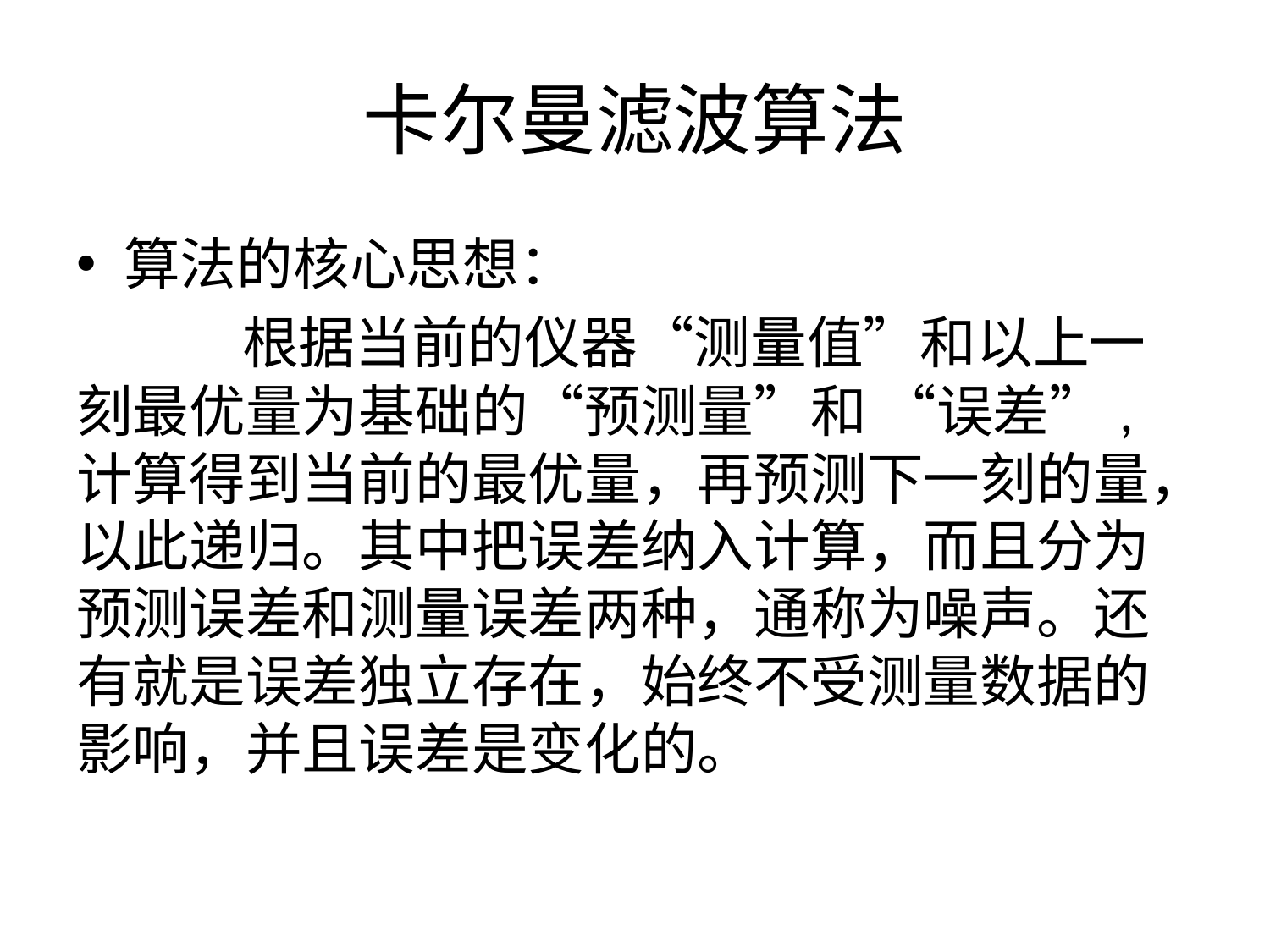

# 卡尔曼滤波算法
算法的核心思想：
            根据当前的仪器“测量值”和以上一刻最优量为基础的“预测量”和 “误差”,计算得到当前的最优量，再预测下一刻的量，以此递归。其中把误差纳入计算，而且分为预测误差和测量误差两种，通称为噪声。还有就是误差独立存在，始终不受测量数据的影响，并且误差是变化的。